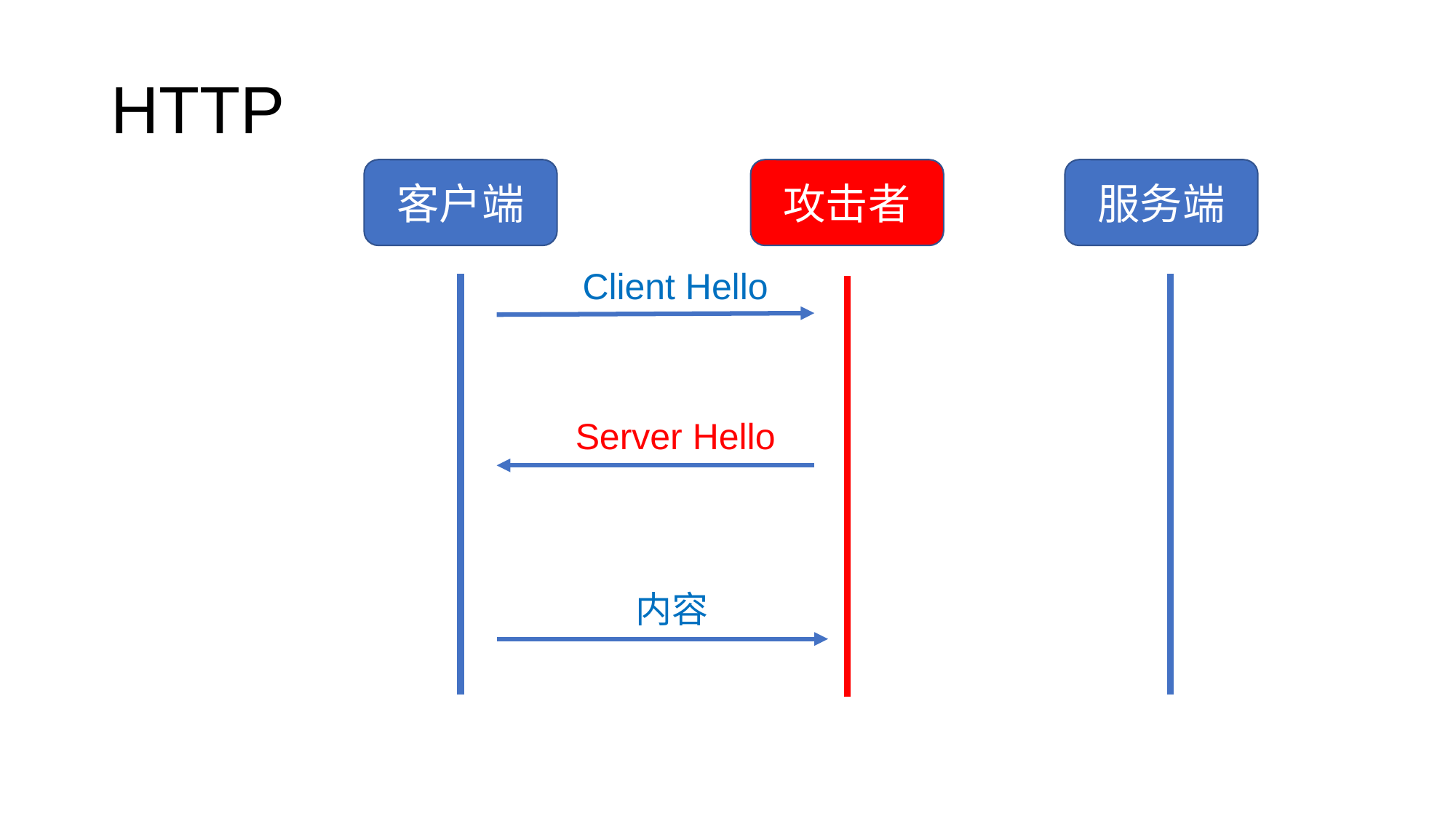

# HTTP
攻击者
客户端
服务端
Client Hello
Server Hello
内容